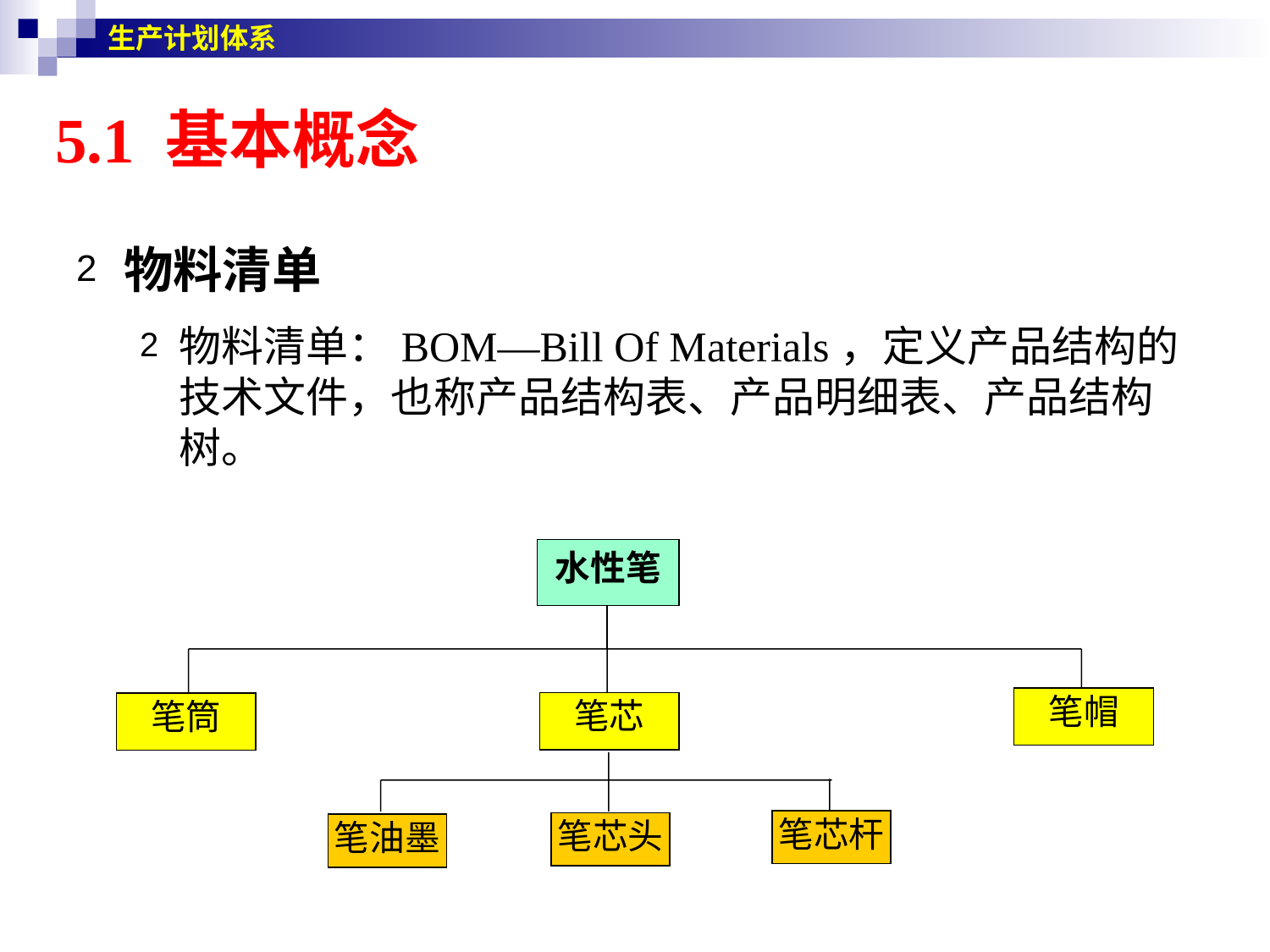

生产计划体系
5.1 基本概念
物料清单
物料清单：BOM—Bill Of Materials，定义产品结构的技术文件，也称产品结构表、产品明细表、产品结构树。
水性笔

笔帽
笔芯
笔筒

笔芯杆
笔芯头
笔油墨